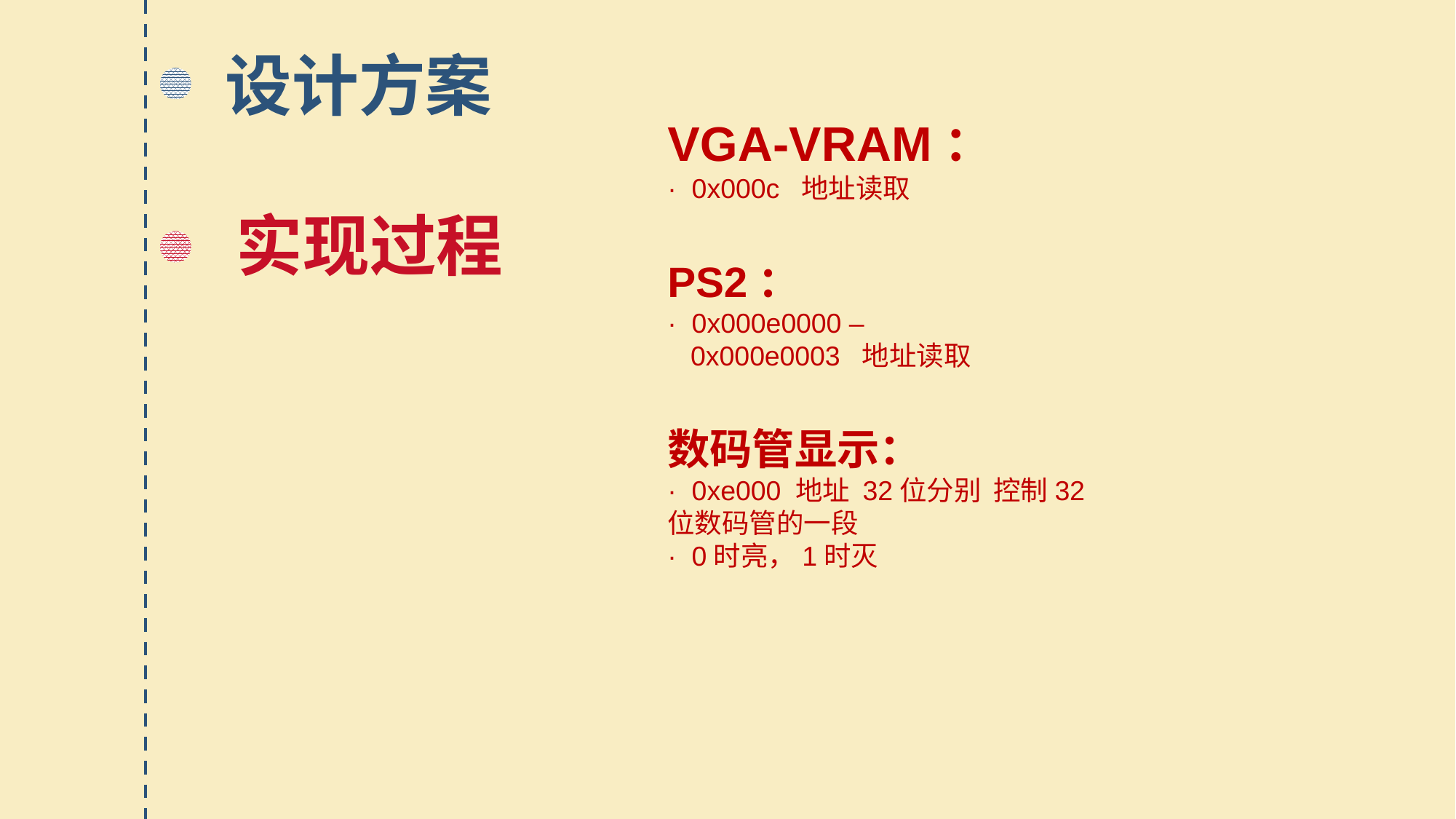

设计方案

VGA-VRAM：
·  0x000c  地址读取

PS2：
·  0x000e0000 –
   0x000e0003  地址读取

数码管显示：
·  0xe000 地址 32位分别  控制32位数码管的一段
·  0时亮，1时灭

 实现过程